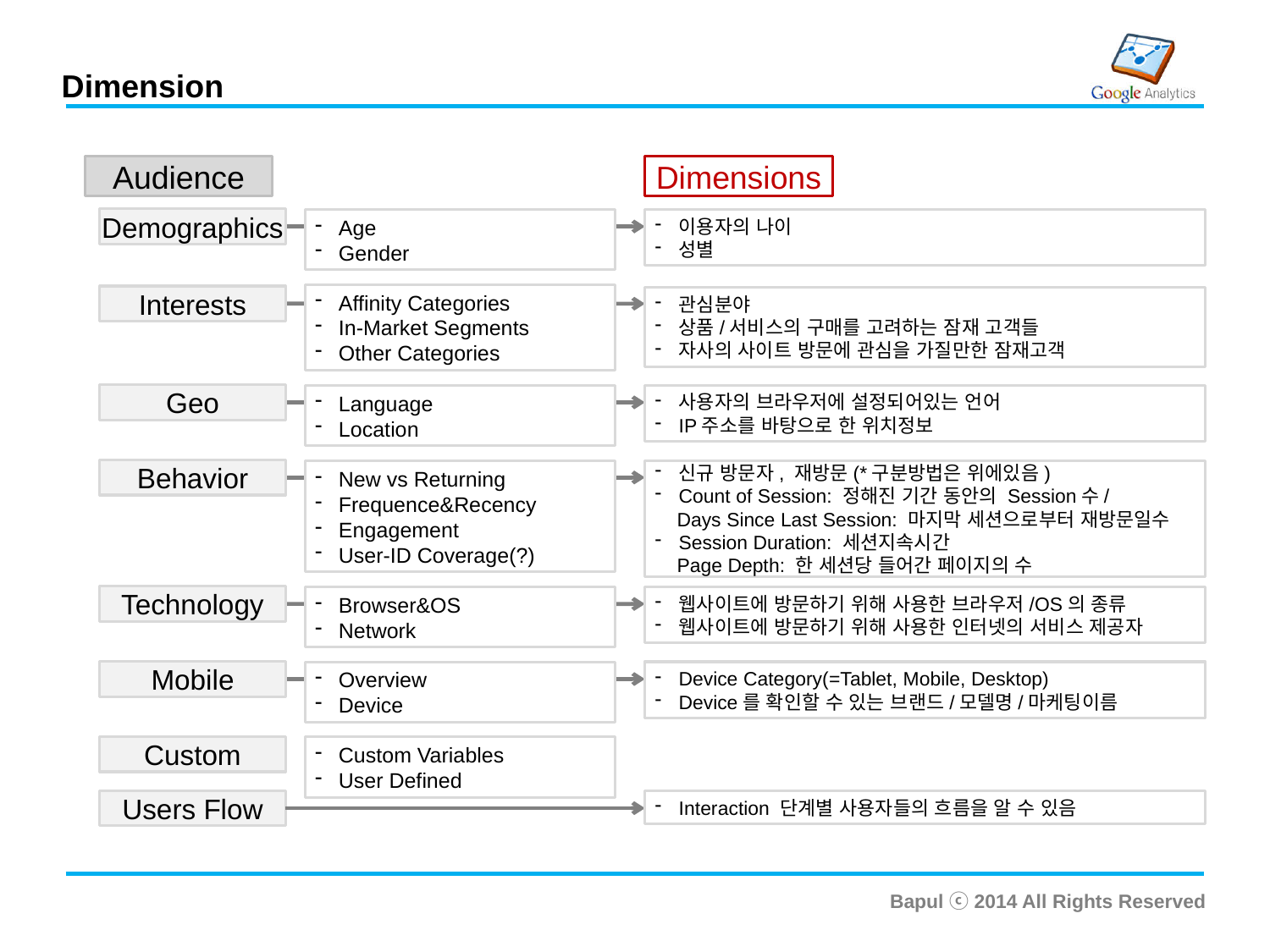

Dimension
Audience
Dimensions
Demographics
Age
Gender
이용자의 나이
성별
Affinity Categories
In-Market Segments
Other Categories
Interests
관심분야
상품/서비스의 구매를 고려하는 잠재 고객들
자사의 사이트 방문에 관심을 가질만한 잠재고객
Geo
Language
Location
사용자의 브라우저에 설정되어있는 언어
IP주소를 바탕으로 한 위치정보
Behavior
New vs Returning
Frequence&Recency
Engagement
User-ID Coverage(?)
신규 방문자, 재방문(*구분방법은 위에있음)
Count of Session: 정해진 기간 동안의 Session수/
    Days Since Last Session: 마지막 세션으로부터 재방문일수
Session Duration: 세션지속시간
    Page Depth: 한 세션당 들어간 페이지의 수
Technology
Browser&OS
Network
웹사이트에 방문하기 위해 사용한 브라우저/OS의 종류
웹사이트에 방문하기 위해 사용한 인터넷의 서비스 제공자
Mobile
Overview
Device
User들의 브라우저에 설정된 언어
IP 주소에 근거한 위치 정보
Device Category(=Tablet, Mobile, Desktop)
Device를 확인할 수 있는 브랜드/모델명/마케팅이름
Custom
Custom Variables
User Defined
Users Flow
Interaction 단계별 사용자들의 흐름을 알 수 있음